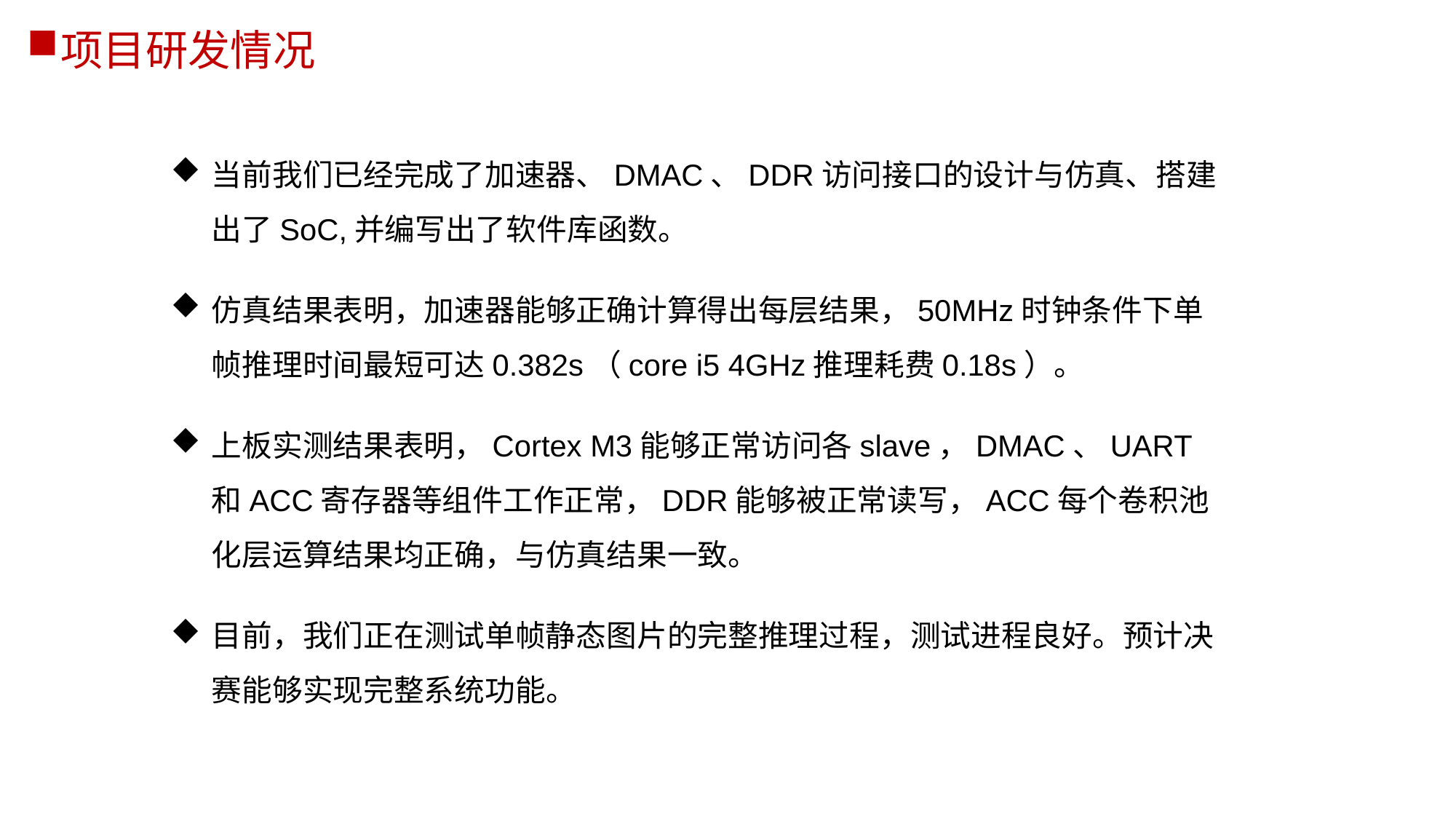

项目研发情况
当前我们已经完成了加速器、DMAC、DDR访问接口的设计与仿真、搭建出了SoC,并编写出了软件库函数。
仿真结果表明，加速器能够正确计算得出每层结果，50MHz时钟条件下单帧推理时间最短可达0.382s（core i5 4GHz推理耗费0.18s）。
上板实测结果表明，Cortex M3能够正常访问各slave，DMAC、UART和ACC寄存器等组件工作正常，DDR能够被正常读写，ACC每个卷积池化层运算结果均正确，与仿真结果一致。
目前，我们正在测试单帧静态图片的完整推理过程，测试进程良好。预计决赛能够实现完整系统功能。